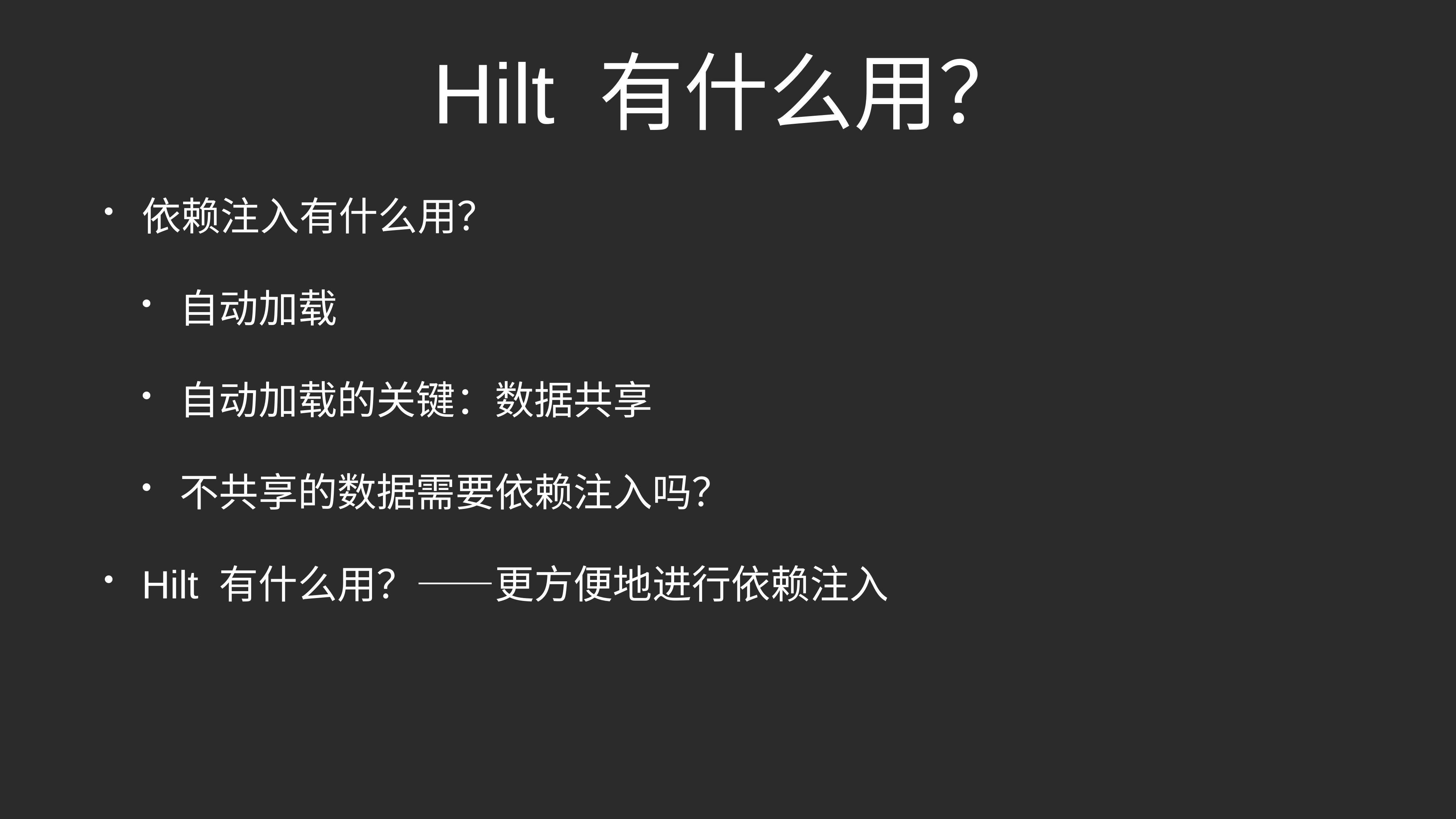

# Hilt 有什么用？
依赖注入有什么用？
自动加载
自动加载的关键：数据共享
不共享的数据需要依赖注入吗？
Hilt 有什么用？——更方便地进行依赖注入